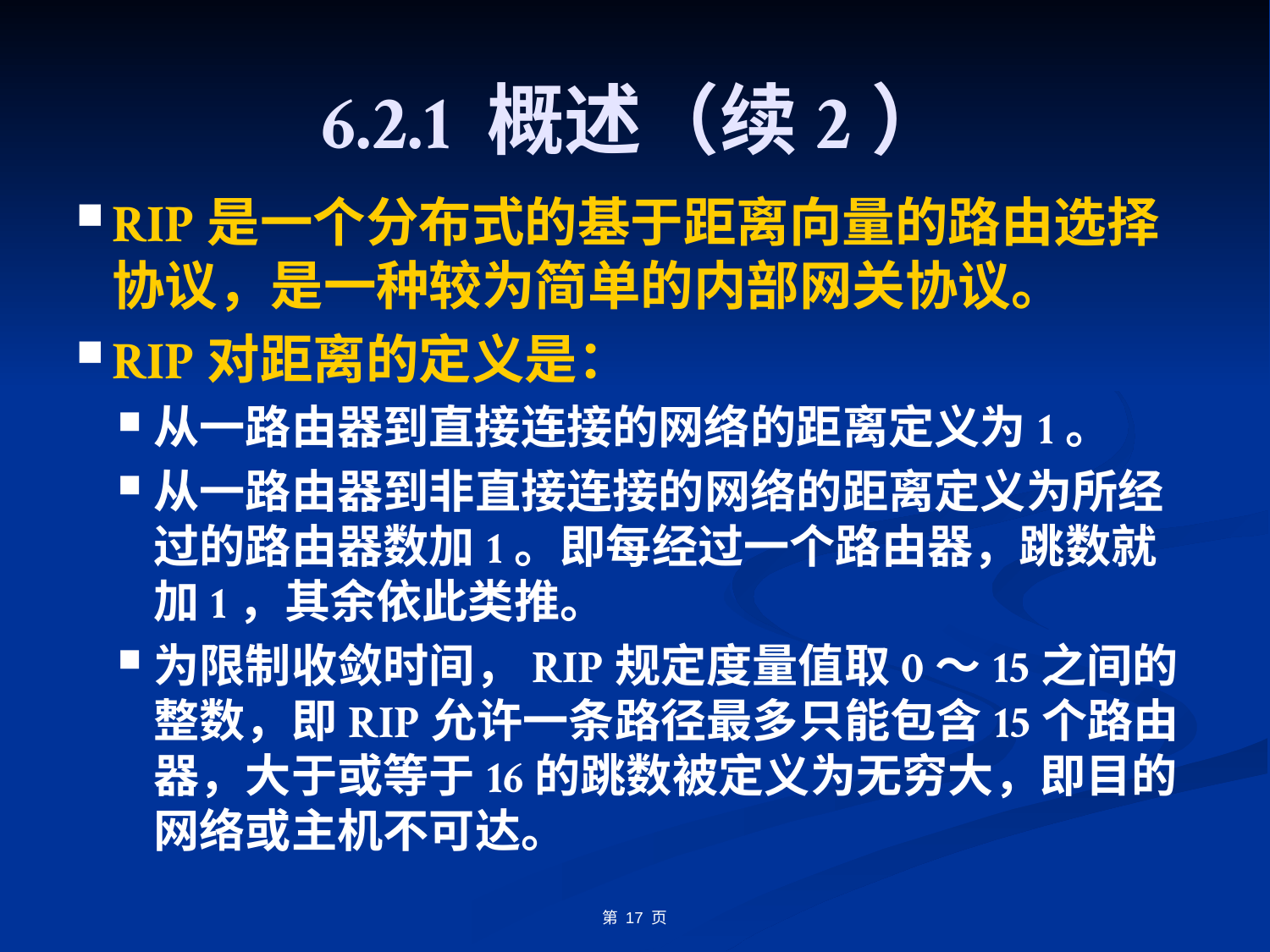

# 6.2.1 概述（续2）
RIP是一个分布式的基于距离向量的路由选择协议，是一种较为简单的内部网关协议。
RIP对距离的定义是：
从一路由器到直接连接的网络的距离定义为1。
从一路由器到非直接连接的网络的距离定义为所经过的路由器数加1。即每经过一个路由器，跳数就加1，其余依此类推。
为限制收敛时间，RIP规定度量值取0～15之间的整数，即RIP允许一条路径最多只能包含15个路由器，大于或等于16的跳数被定义为无穷大，即目的网络或主机不可达。
第 17 页